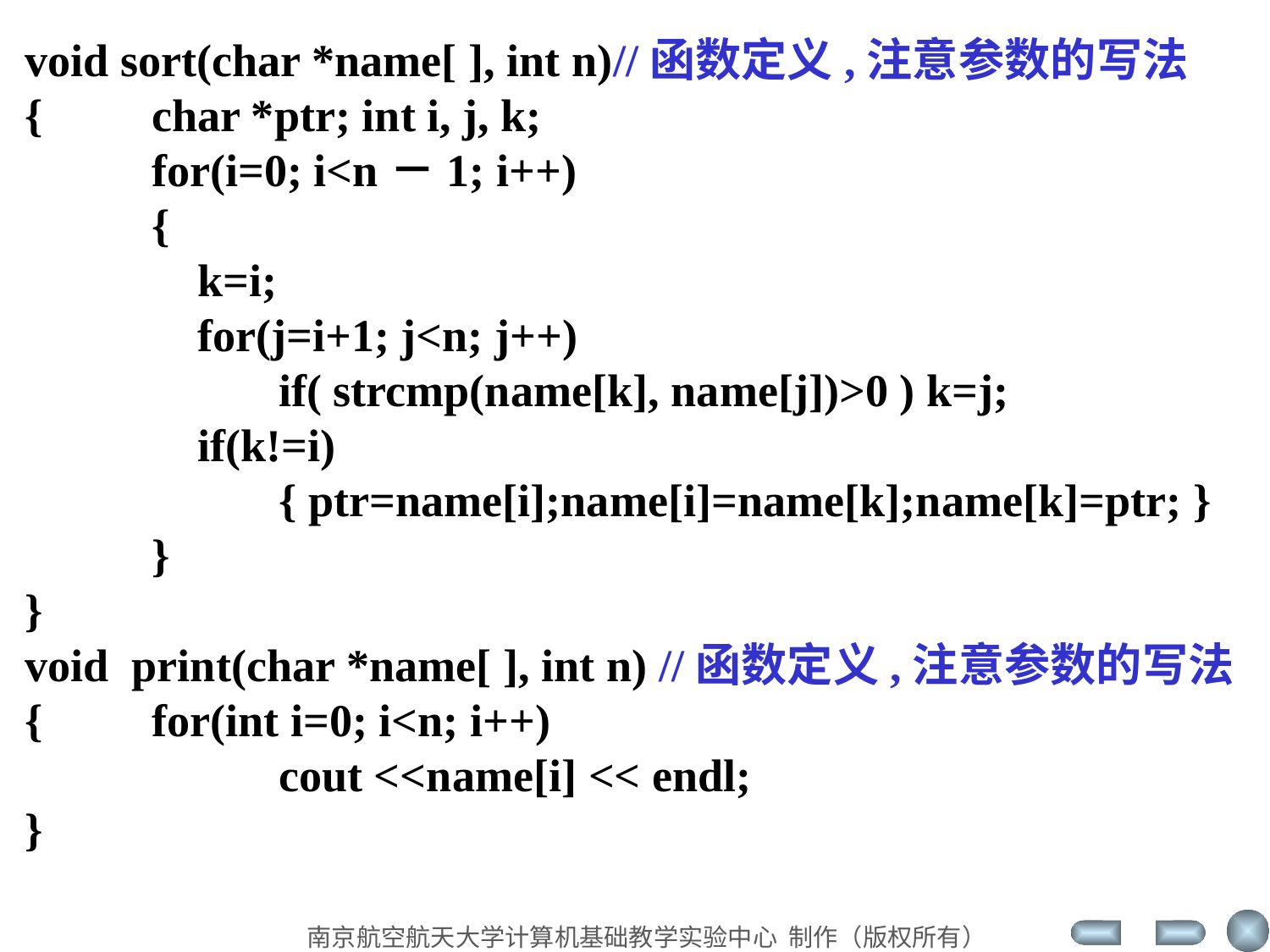

void sort(char *name[ ], int n)//函数定义,注意参数的写法
{	char *ptr; int i, j, k;
	for(i=0; i<n－1; i++)
	{
	    k=i;
	    for(j=i+1; j<n; j++)
	 	if( strcmp(name[k], name[j])>0 ) k=j;
	    if(k!=i)
		{ ptr=name[i];name[i]=name[k];name[k]=ptr; }
	}
}
void  print(char *name[ ], int n) //函数定义,注意参数的写法
{	for(int i=0; i<n; i++)
		cout <<name[i] << endl;
}